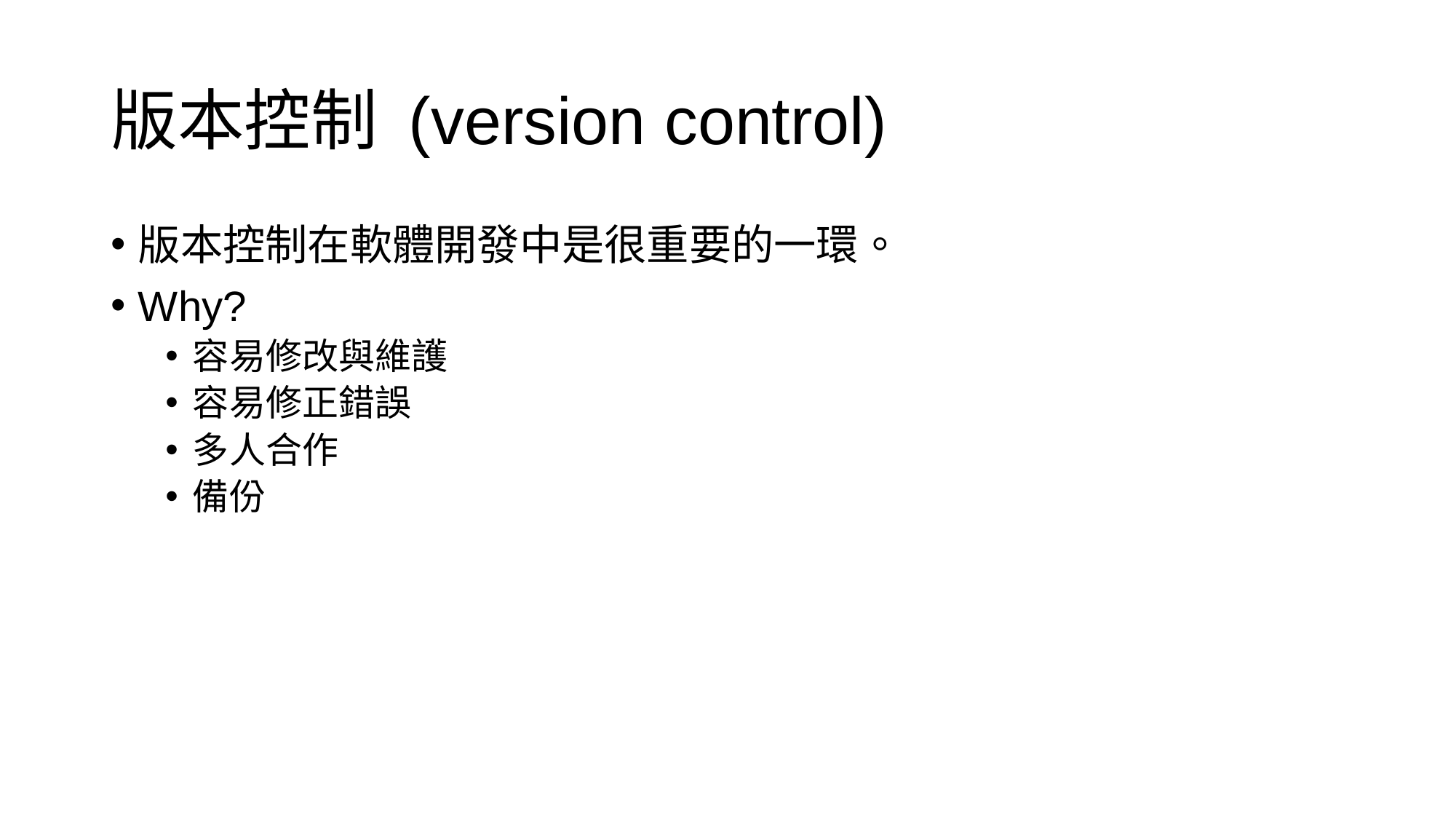

# 版本控制 (version control)
版本控制在軟體開發中是很重要的一環。
Why?
容易修改與維護
容易修正錯誤
多人合作
備份